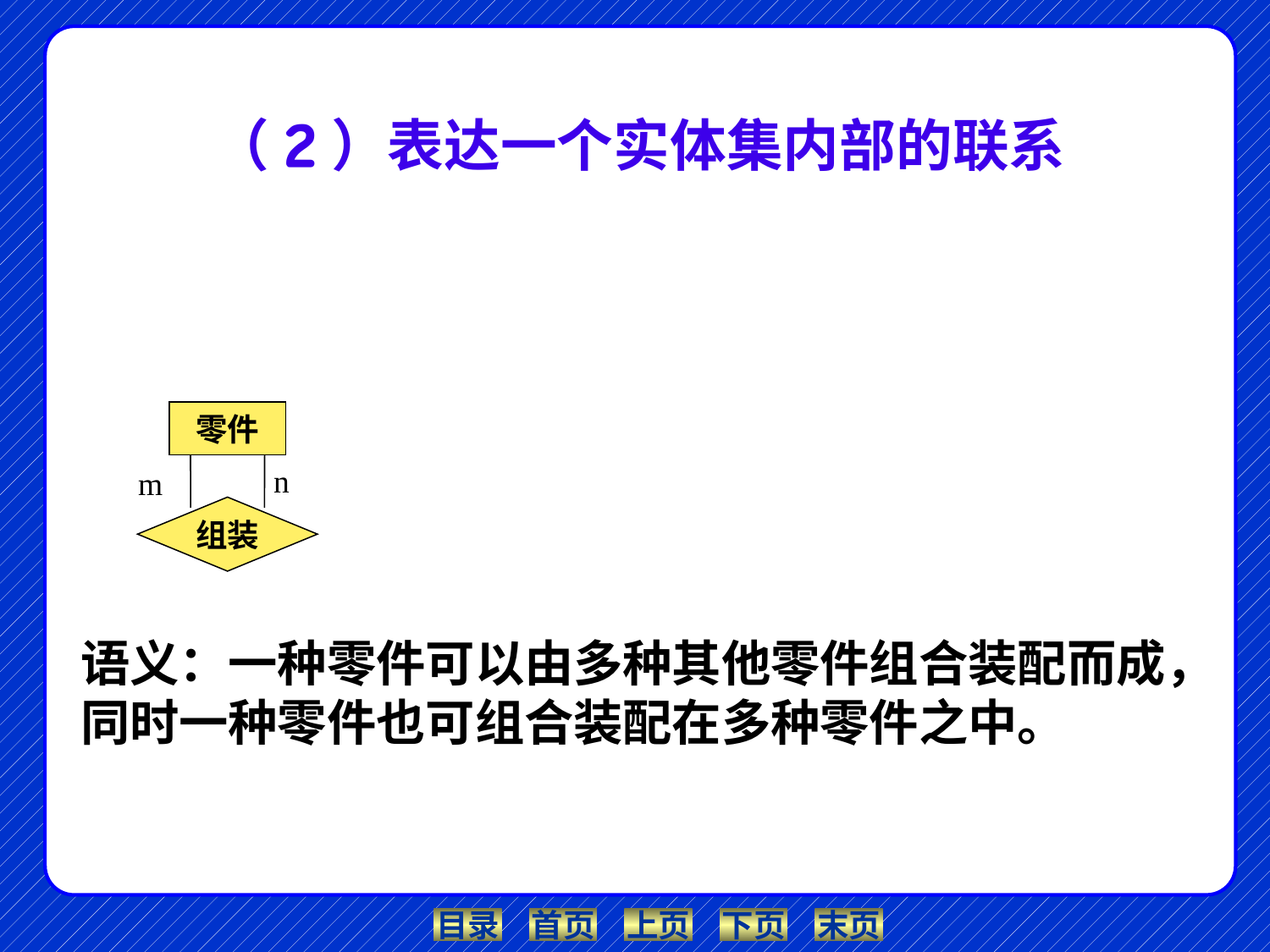

An Introduction to Database Systenm
# （2）表达一个实体集内部的联系
零件

n

m
组装
语义：一种零件可以由多种其他零件组合装配而成，同时一种零件也可组合装配在多种零件之中。